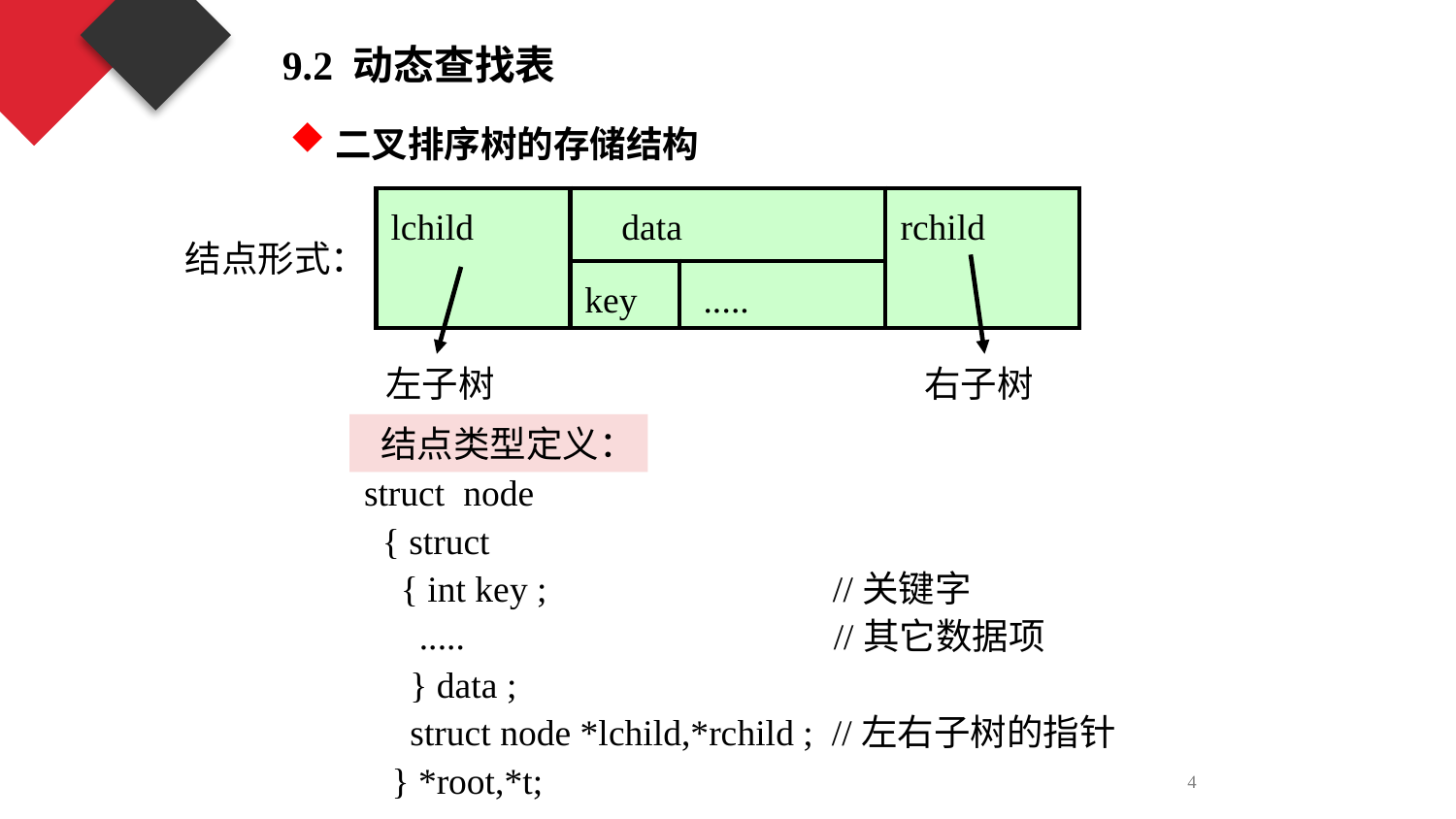

9.2 动态查找表
二叉排序树的存储结构
| lchild | data |  | rchild |
| --- | --- | --- | --- |
|  | key | ..... |  |
结点形式：

右子树
左子树
 结点类型定义：
struct  node
  { struct
    { int key ;                               //关键字
      .....                                        //其它数据项
     } data ;
     struct node *lchild,*rchild ;  //左右子树的指针
   } *root,*t;
4